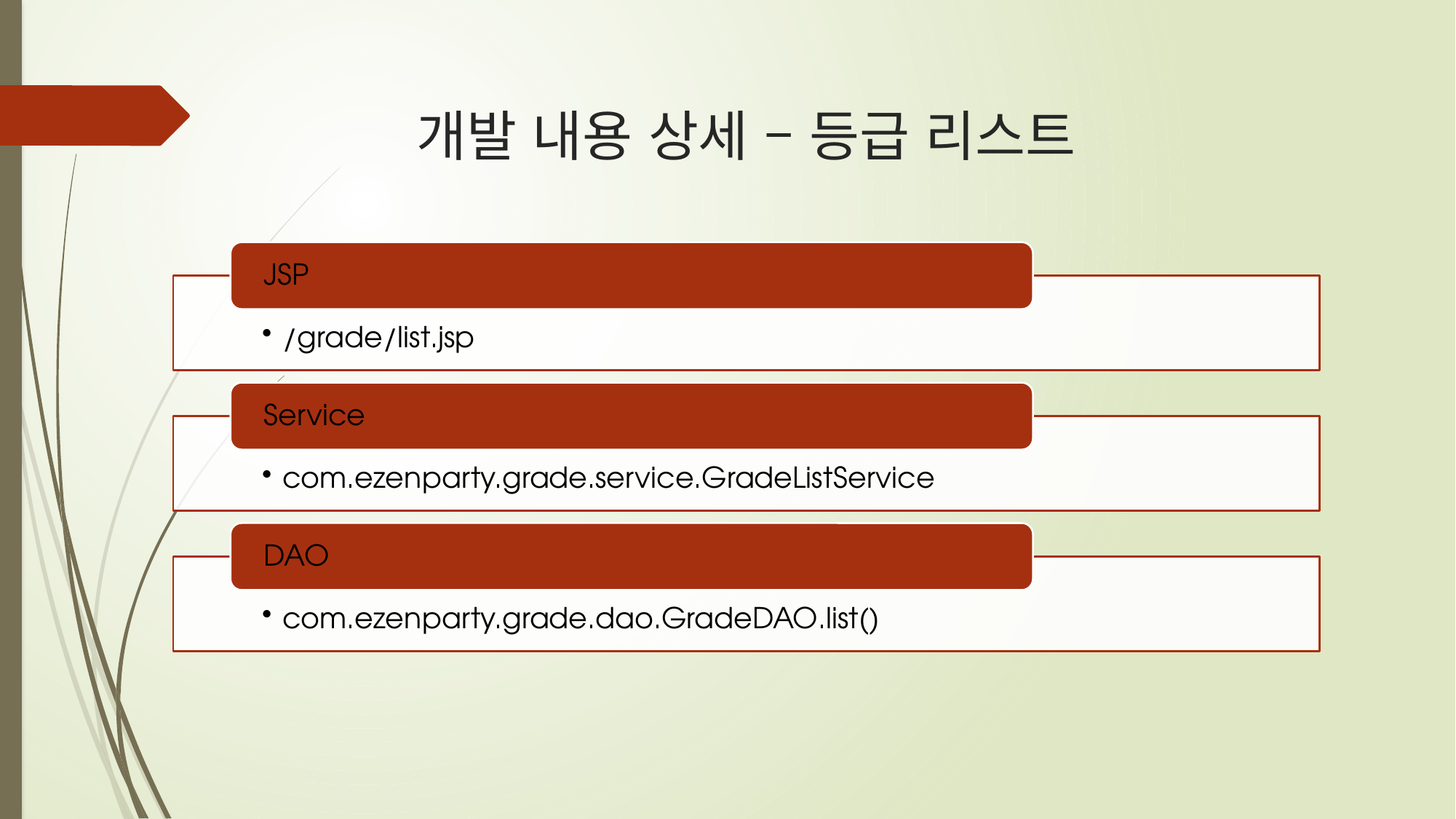

# 개발 내용 상세 – 등급 리스트

JSP

/grade/list.jsp

Service

com.ezenparty.grade.service.GradeListService

DAO

com.ezenparty.grade.dao.GradeDAO.list()